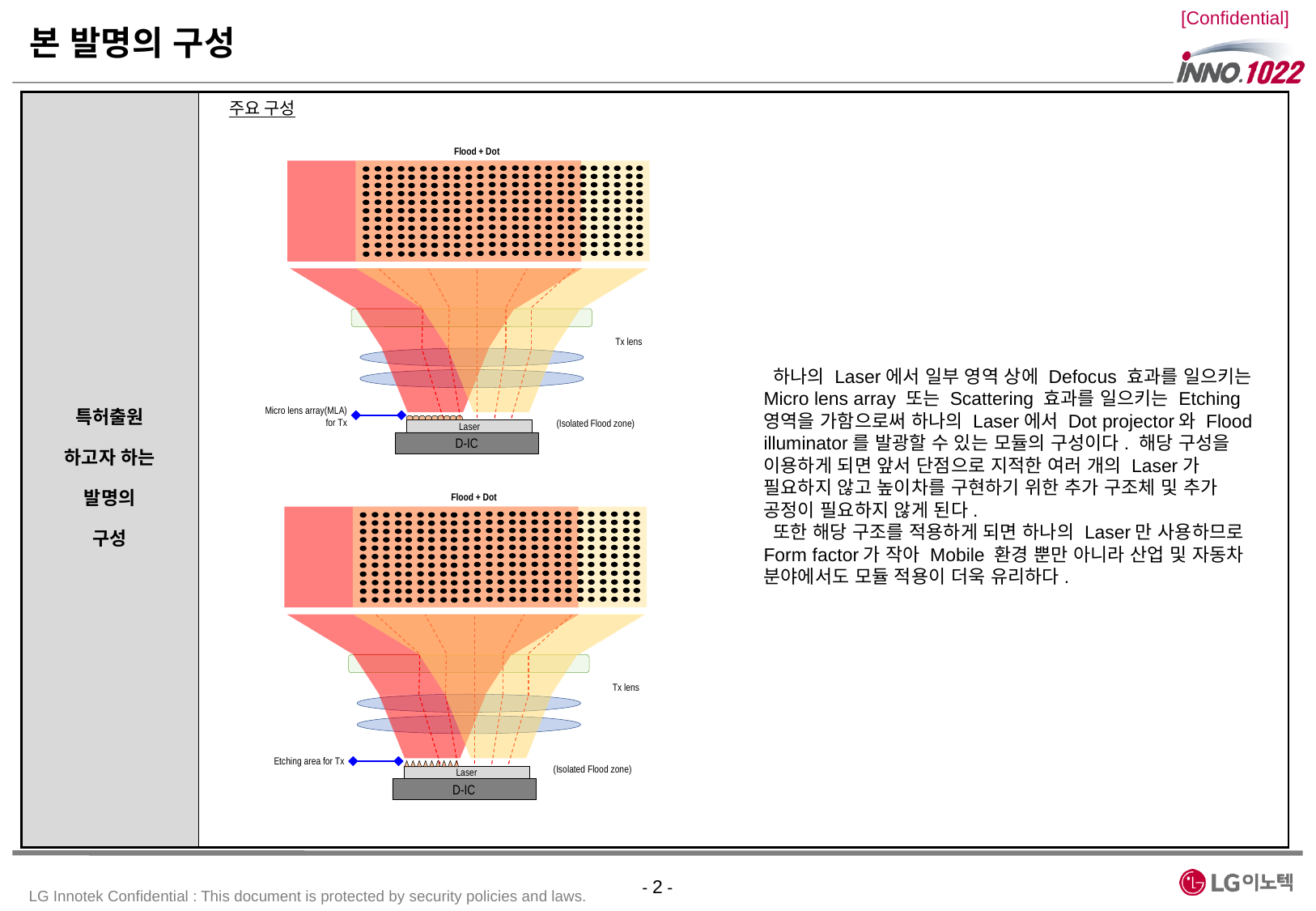

본 발명의 구성

| 특허출원 하고자 하는 발명의 구성 |  |
| --- | --- |
주요 구성
Flood + Dot

Tx lens

Micro lens array(MLA)
for Tx
(Isolated Flood zone)

Laser
D-IC
 하나의 Laser에서 일부 영역 상에 Defocus 효과를 일으키는 Micro lens array 또는 Scattering 효과를 일으키는 Etching 영역을 가함으로써 하나의 Laser에서 Dot projector와 Flood illuminator를 발광할 수 있는 모듈의 구성이다. 해당 구성을 이용하게 되면 앞서 단점으로 지적한 여러 개의 Laser가 필요하지 않고 높이차를 구현하기 위한 추가 구조체 및 추가 공정이 필요하지 않게 된다.
 또한 해당 구조를 적용하게 되면 하나의 Laser만 사용하므로 Form factor가 작아 Mobile 환경 뿐만 아니라 산업 및 자동차 분야에서도 모듈 적용이 더욱 유리하다.
Flood + Dot

Tx lens

Etching area for Tx
(Isolated Flood zone)

Laser
D-IC
- 2 -